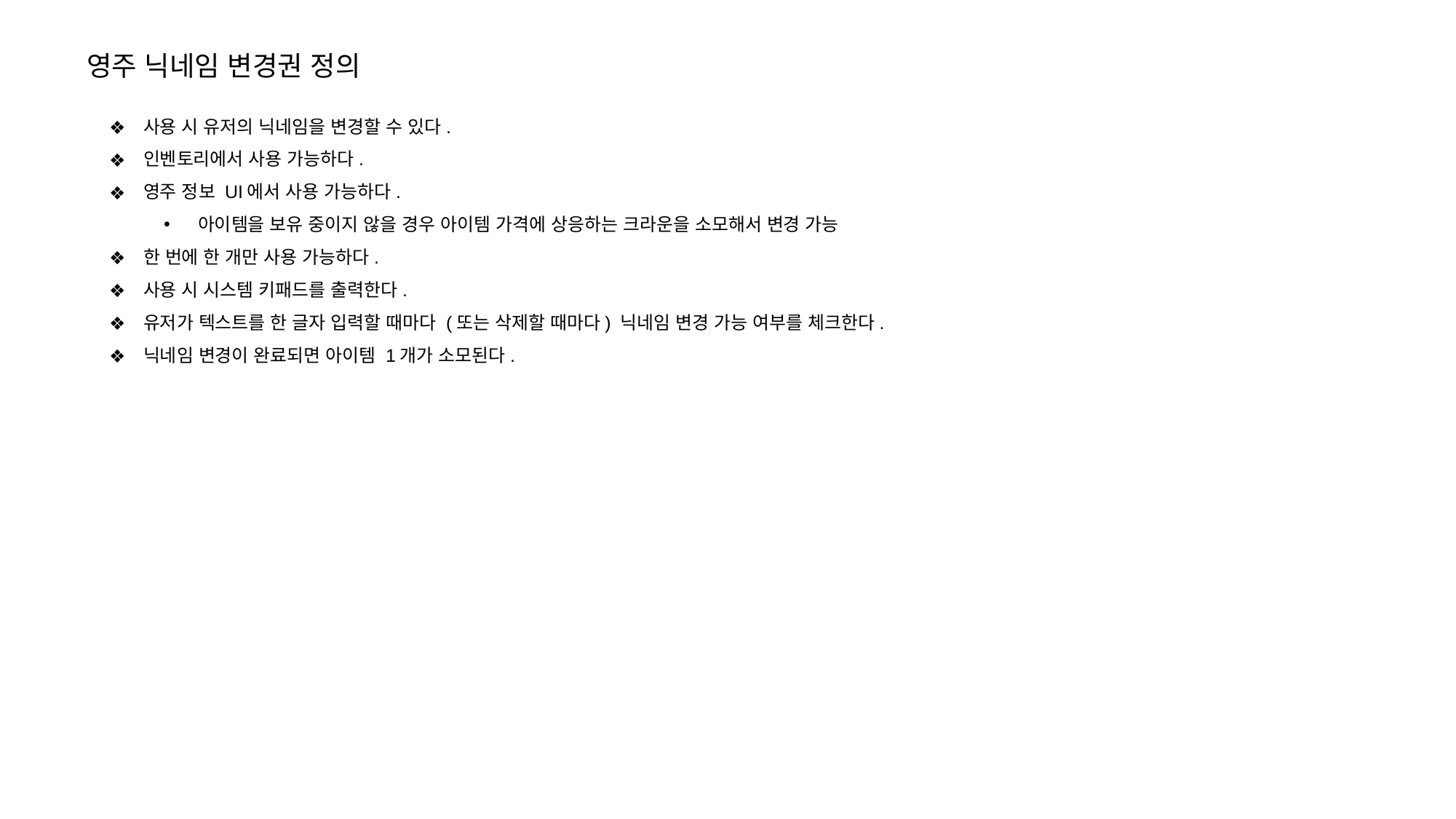

영주 닉네임 변경권 정의
사용 시 유저의 닉네임을 변경할 수 있다.
인벤토리에서 사용 가능하다.
영주 정보 UI에서 사용 가능하다.
아이템을 보유 중이지 않을 경우 아이템 가격에 상응하는 크라운을 소모해서 변경 가능
한 번에 한 개만 사용 가능하다.
사용 시 시스템 키패드를 출력한다.
유저가 텍스트를 한 글자 입력할 때마다 (또는 삭제할 때마다) 닉네임 변경 가능 여부를 체크한다.
닉네임 변경이 완료되면 아이템 1개가 소모된다.